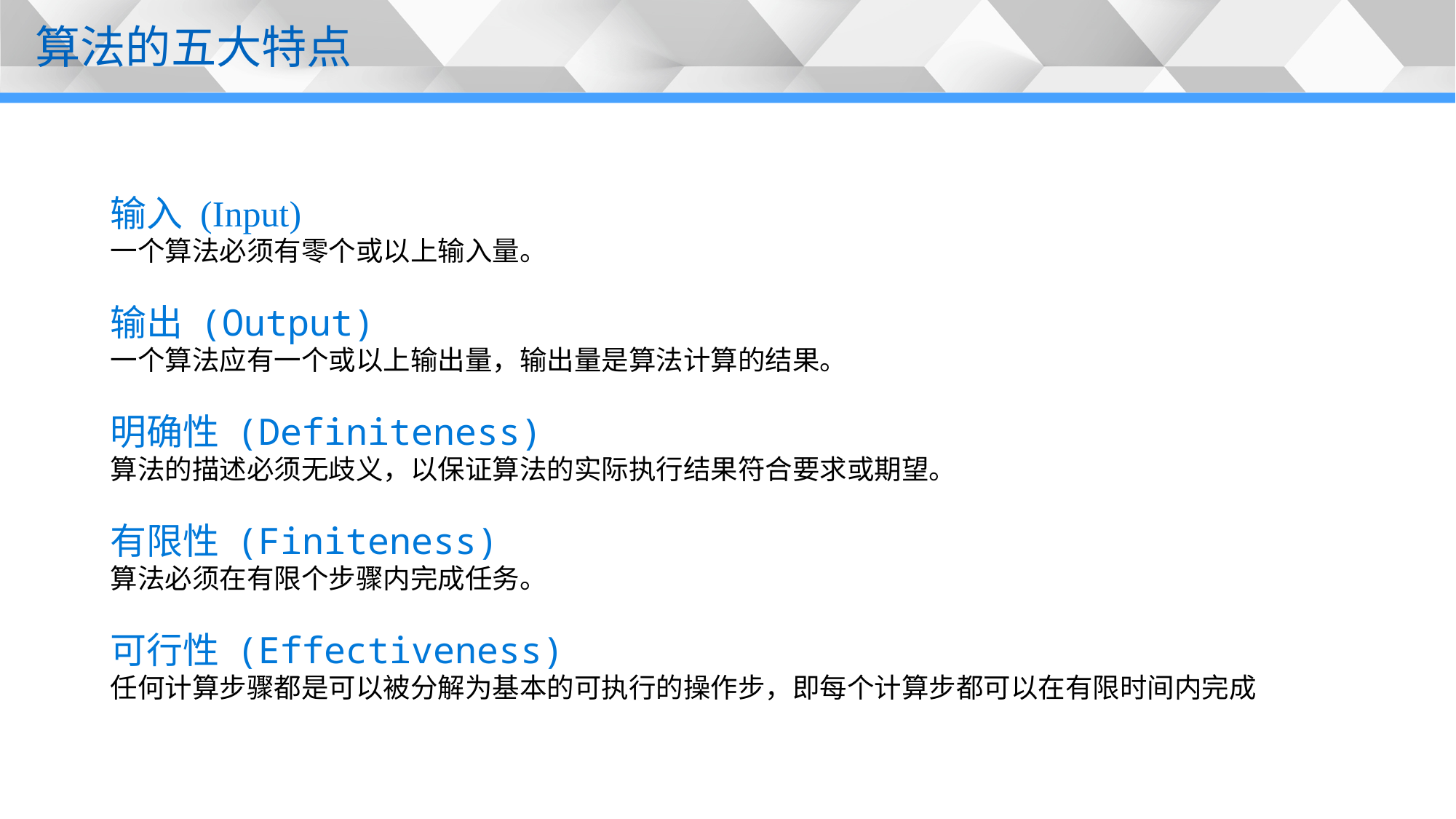

算法的五大特点
输入 (Input)
一个算法必须有零个或以上输入量。

输出 (Output)
一个算法应有一个或以上输出量，输出量是算法计算的结果。

明确性 (Definiteness)
算法的描述必须无歧义，以保证算法的实际执行结果符合要求或期望。

有限性 (Finiteness)
算法必须在有限个步骤内完成任务。

可行性 (Effectiveness)
任何计算步骤都是可以被分解为基本的可执行的操作步，即每个计算步都可以在有限时间内完成